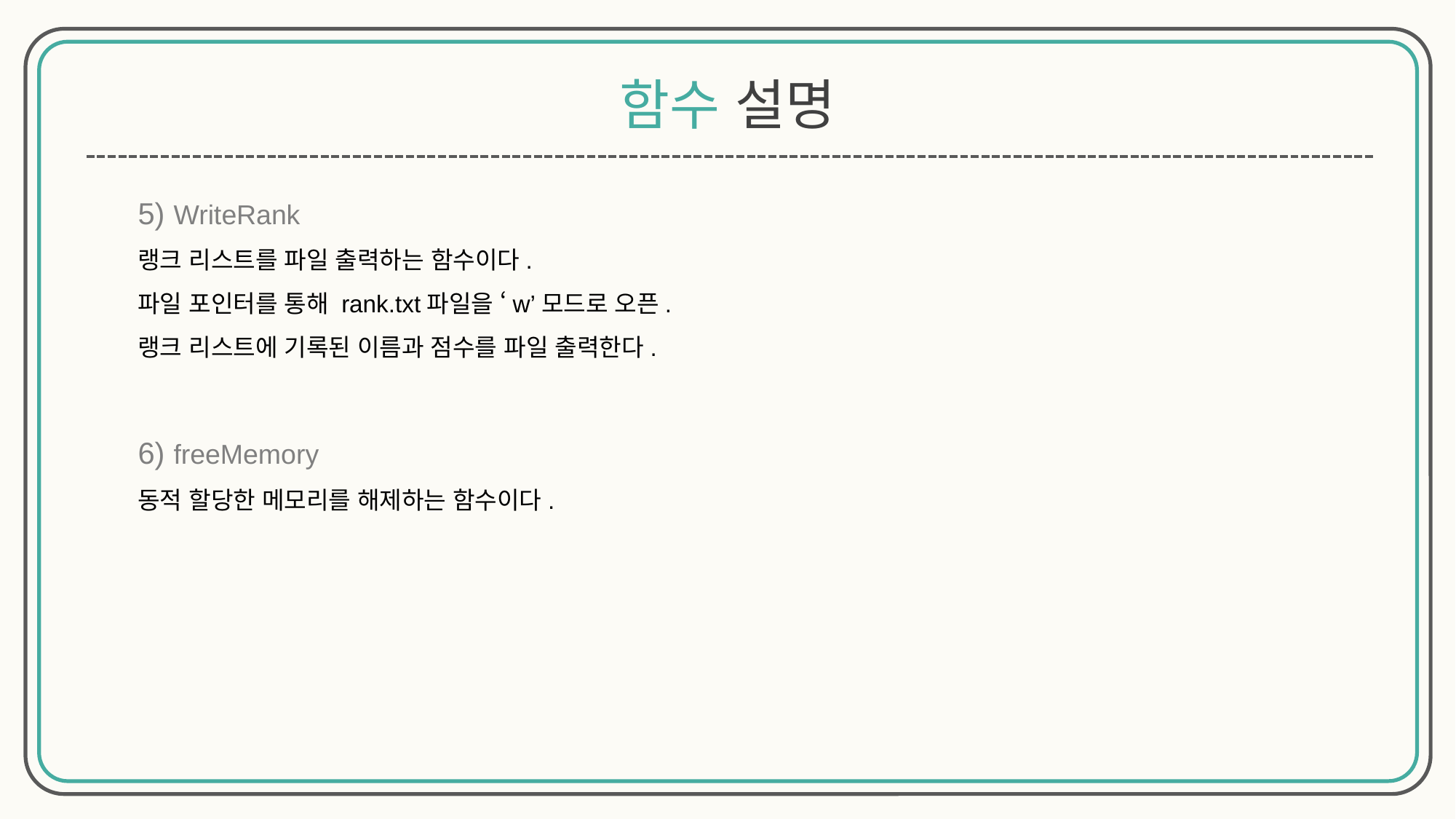

함수 설명
5) WriteRank
랭크 리스트를 파일 출력하는 함수이다.
파일 포인터를 통해 rank.txt파일을 ‘w’모드로 오픈.
랭크 리스트에 기록된 이름과 점수를 파일 출력한다.

6) freeMemory
동적 할당한 메모리를 해제하는 함수이다.